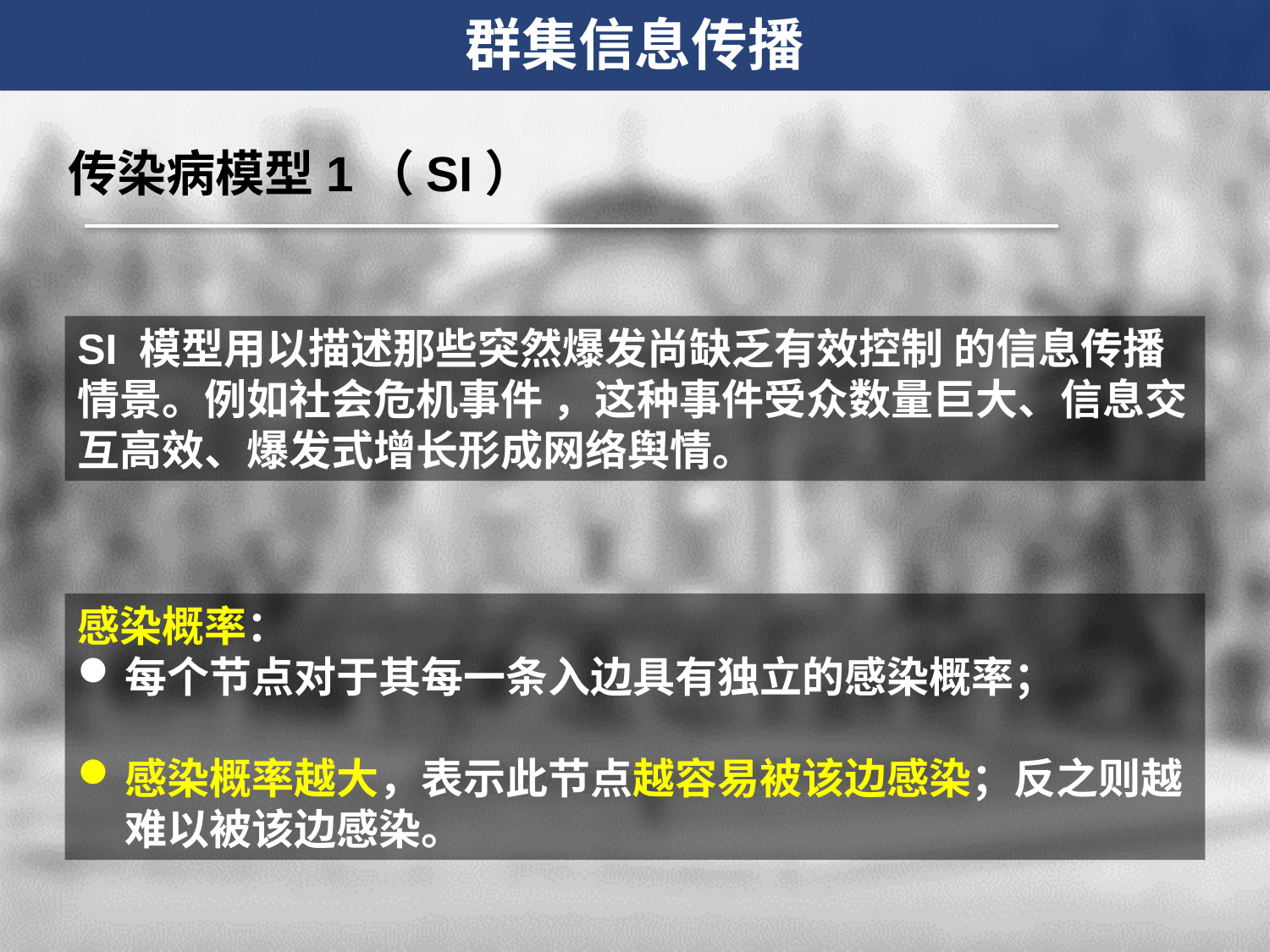

群集信息传播
传染病模型1（SI）
SI 模型用以描述那些突然爆发尚缺乏有效控制 的信息传播情景。例如社会危机事件 ，这种事件受众数量巨大、信息交互高效、爆发式增长形成网络舆情。
感染概率：
每个节点对于其每一条入边具有独立的感染概率；

感染概率越大，表示此节点越容易被该边感染；反之则越难以被该边感染。